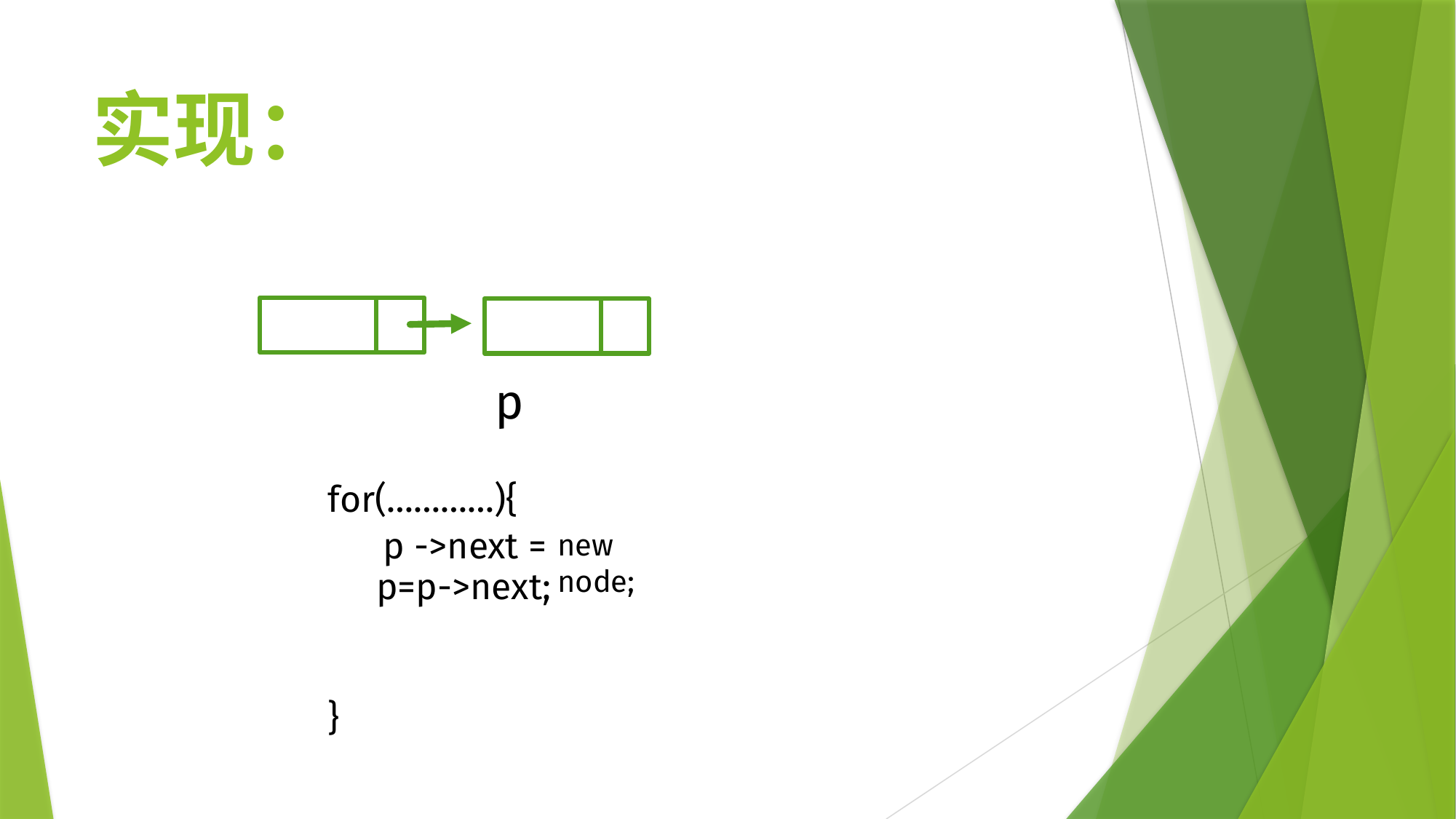

# 实现：

p
for(…………){

     p=p->next;

}
p ->next =
new node;